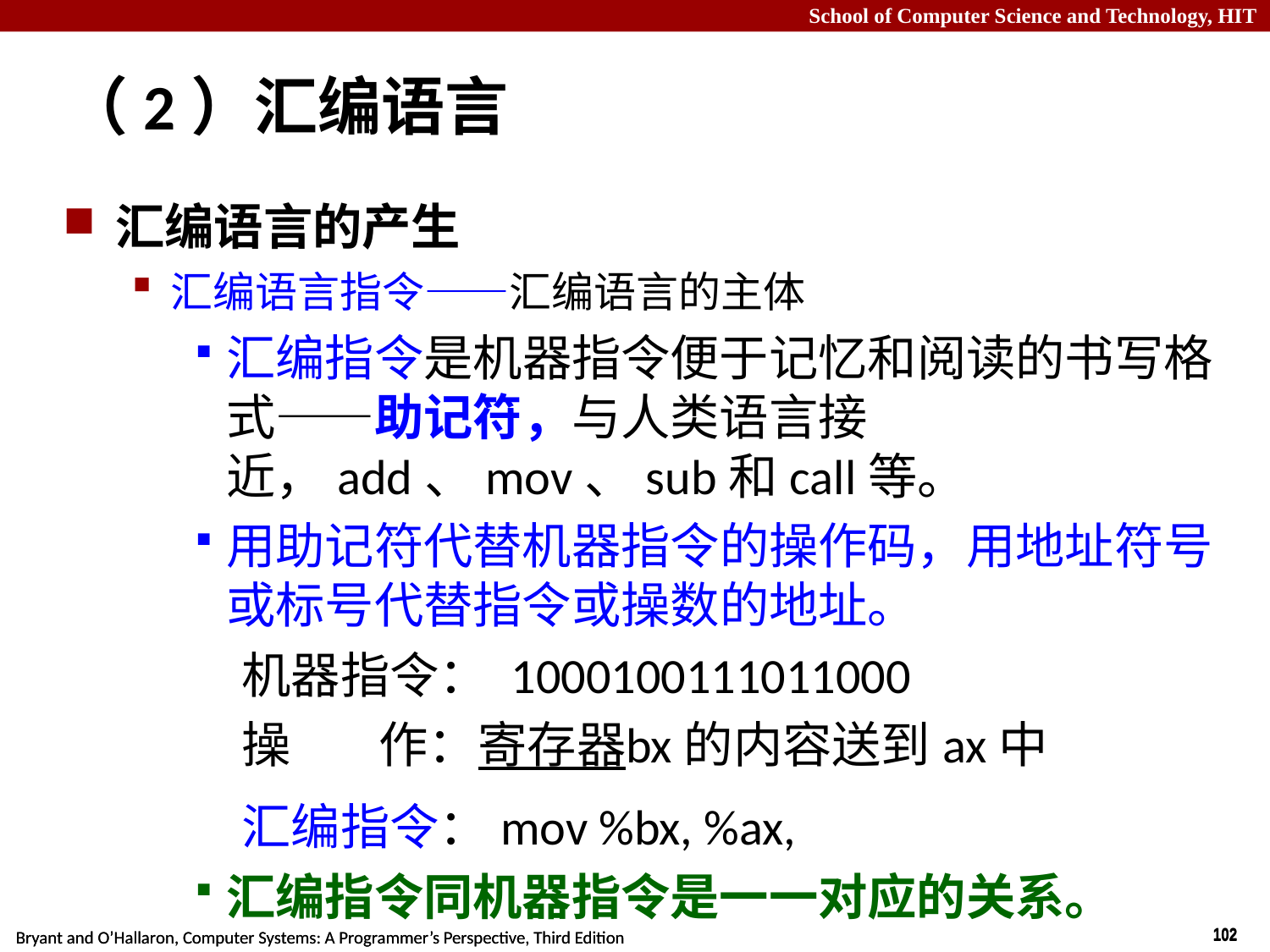

# （2）汇编语言
汇编语言的产生
汇编语言指令——汇编语言的主体
汇编指令是机器指令便于记忆和阅读的书写格式——助记符，与人类语言接近，add、mov、sub和call等。
用助记符代替机器指令的操作码，用地址符号或标号代替指令或操数的地址。
机器指令： 1000100111011000
操        作：寄存器bx的内容送到ax中
汇编指令：mov %bx, %ax,
汇编指令同机器指令是一一对应的关系。